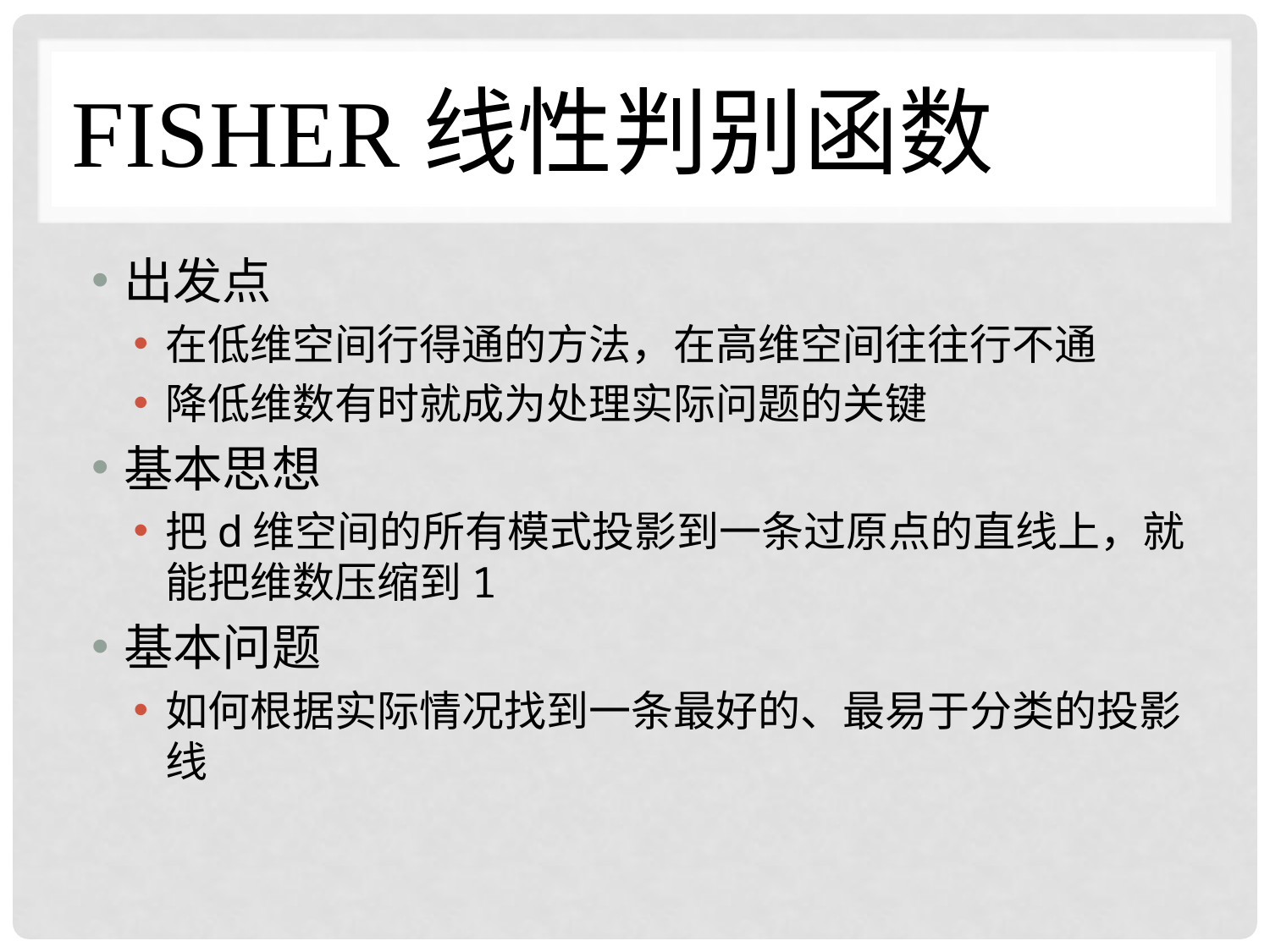

# Fisher线性判别函数
出发点
在低维空间行得通的方法，在高维空间往往行不通
降低维数有时就成为处理实际问题的关键
基本思想
把d维空间的所有模式投影到一条过原点的直线上，就能把维数压缩到1
基本问题
如何根据实际情况找到一条最好的、最易于分类的投影线